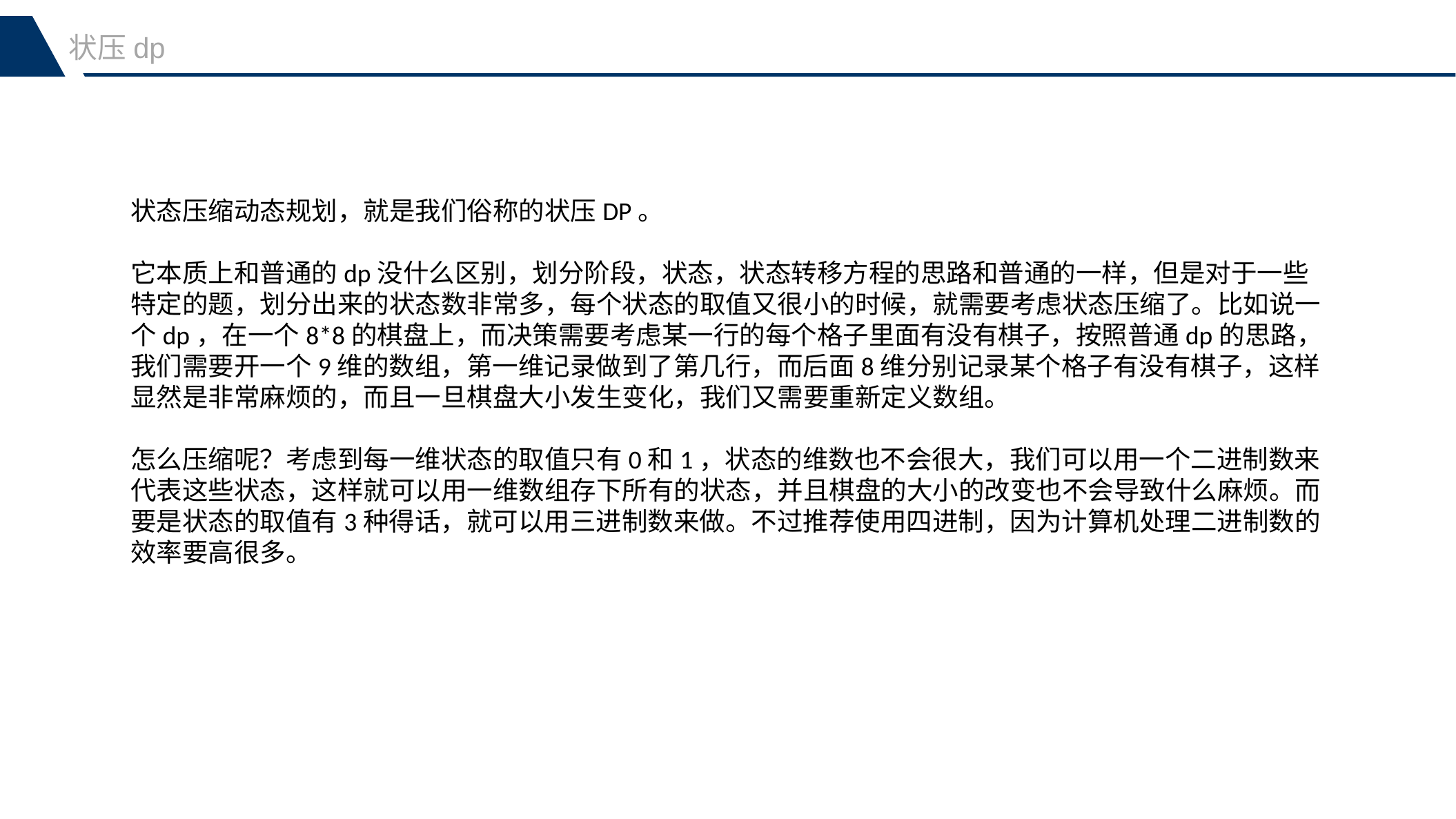

状压dp

状态压缩动态规划，就是我们俗称的状压DP。

它本质上和普通的dp没什么区别，划分阶段，状态，状态转移方程的思路和普通的一样，但是对于一些特定的题，划分出来的状态数非常多，每个状态的取值又很小的时候，就需要考虑状态压缩了。比如说一个dp，在一个8*8的棋盘上，而决策需要考虑某一行的每个格子里面有没有棋子，按照普通dp的思路，我们需要开一个9维的数组，第一维记录做到了第几行，而后面8维分别记录某个格子有没有棋子，这样显然是非常麻烦的，而且一旦棋盘大小发生变化，我们又需要重新定义数组。

怎么压缩呢？考虑到每一维状态的取值只有0和1，状态的维数也不会很大，我们可以用一个二进制数来代表这些状态，这样就可以用一维数组存下所有的状态，并且棋盘的大小的改变也不会导致什么麻烦。而要是状态的取值有3种得话，就可以用三进制数来做。不过推荐使用四进制，因为计算机处理二进制数的效率要高很多。